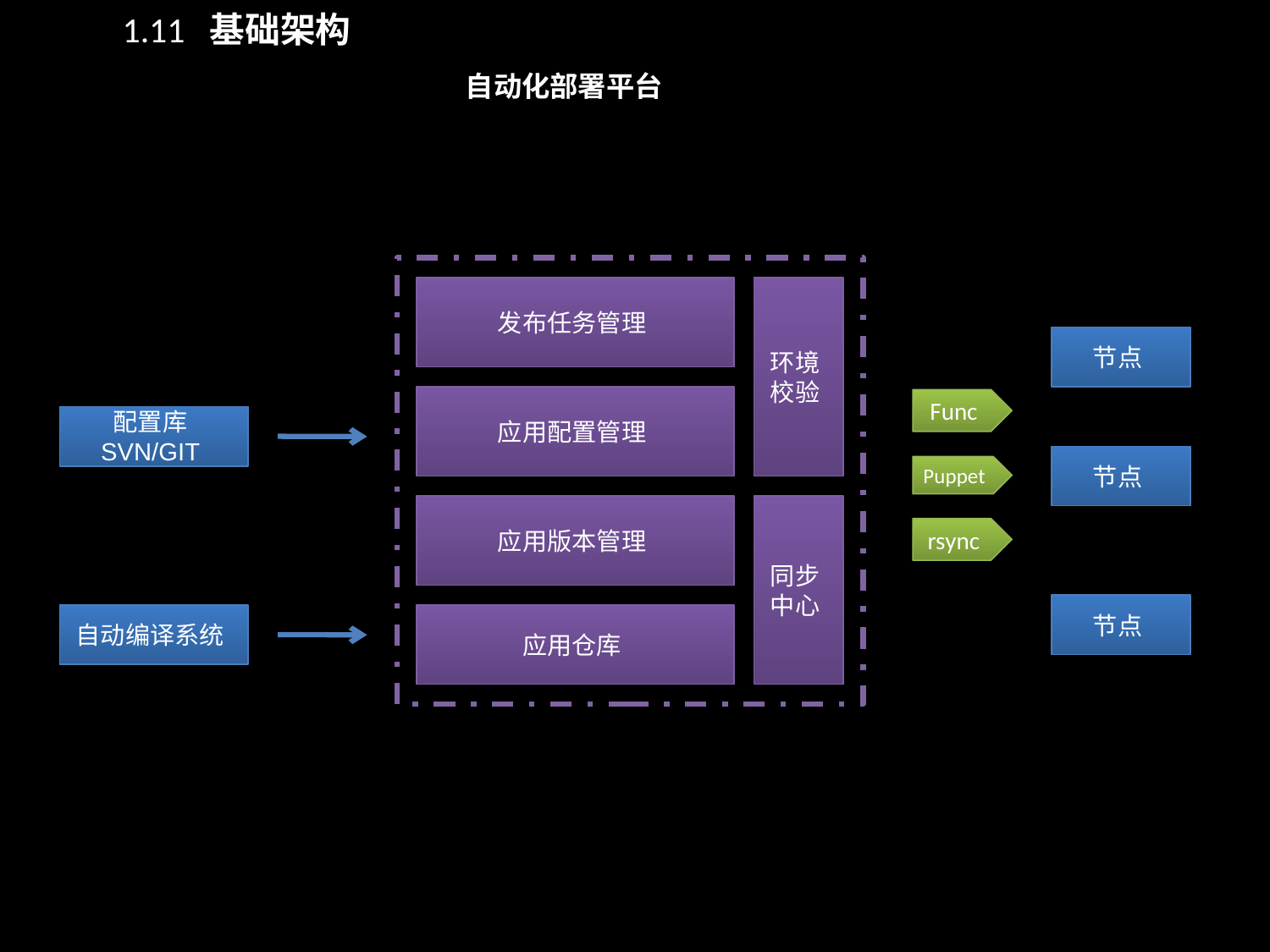

1.11  基础架构
                                     自动化部署平台

发布任务管理
环境
校验
节点
应用配置管理
Func
配置库 SVN/GIT
节点
Puppet
应用版本管理
同步
中心
rsync
节点
自动编译系统
应用仓库
14